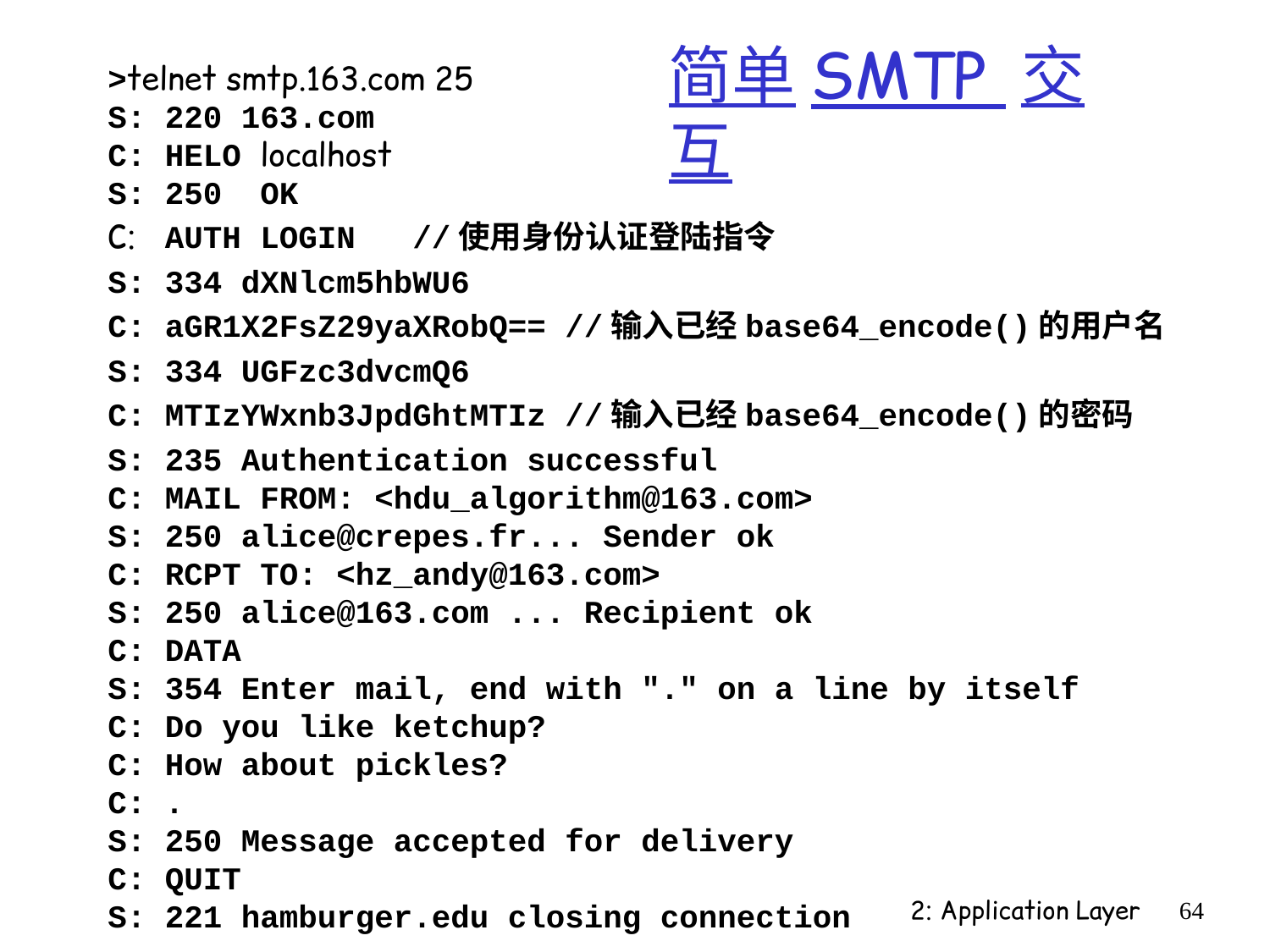

# 简单SMTP 交互
     >telnet smtp.163.com 25
     S: 220 163.com
     C: HELO localhost
     S: 250  OK
          C:   AUTH LOGIN   //使用身份认证登陆指令
     S: 334 dXNlcm5hbWU6
     C: aGR1X2FsZ29yaXRobQ== //输入已经base64_encode()的用户名
     S: 334 UGFzc3dvcmQ6
     C: MTIzYWxnb3JpdGhtMTIz //输入已经base64_encode()的密码
     S: 235 Authentication successful
     C: MAIL FROM: <hdu_algorithm@163.com>
     S: 250 alice@crepes.fr... Sender ok
     C: RCPT TO: <hz_andy@163.com>
     S: 250 alice@163.com ... Recipient ok
     C: DATA
     S: 354 Enter mail, end with "." on a line by itself
     C: Do you like ketchup?
     C: How about pickles?
     C: .
     S: 250 Message accepted for delivery
     C: QUIT
     S: 221 hamburger.edu closing connection
2: Application Layer
64